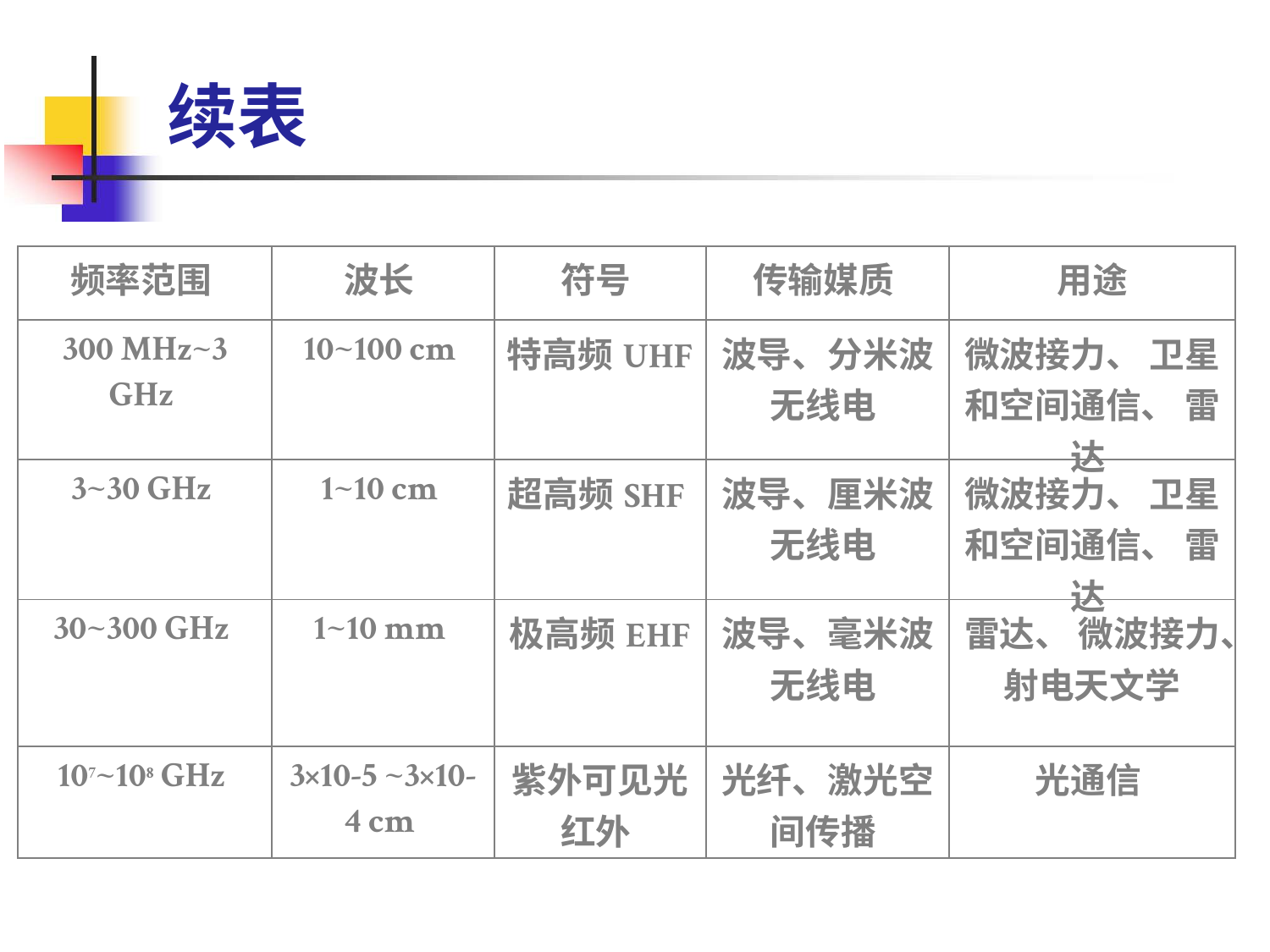

续表
| 频率范围 | 波长 | 符号 | 传输媒质 | 用途 |
| --- | --- | --- | --- | --- |
| 300 MHz~3 GHz | 10~100 cm | 特高频UHF | 波导、分米波无线电 | 微波接力、 卫星和空间通信、 雷达 |
| 3~30 GHz | 1~10 cm | 超高频SHF | 波导、厘米波无线电 | 微波接力、 卫星和空间通信、 雷达 |
| 30~300 GHz | 1~10 mm | 极高频EHF | 波导、毫米波无线电 | 雷达、 微波接力、 射电天文学 |
| 107~108 GHz | 3×10-5 ~3×10-4 cm | 紫外可见光红外 | 光纤、激光空间传播 | 光通信 |
|  |  |  |  |  |